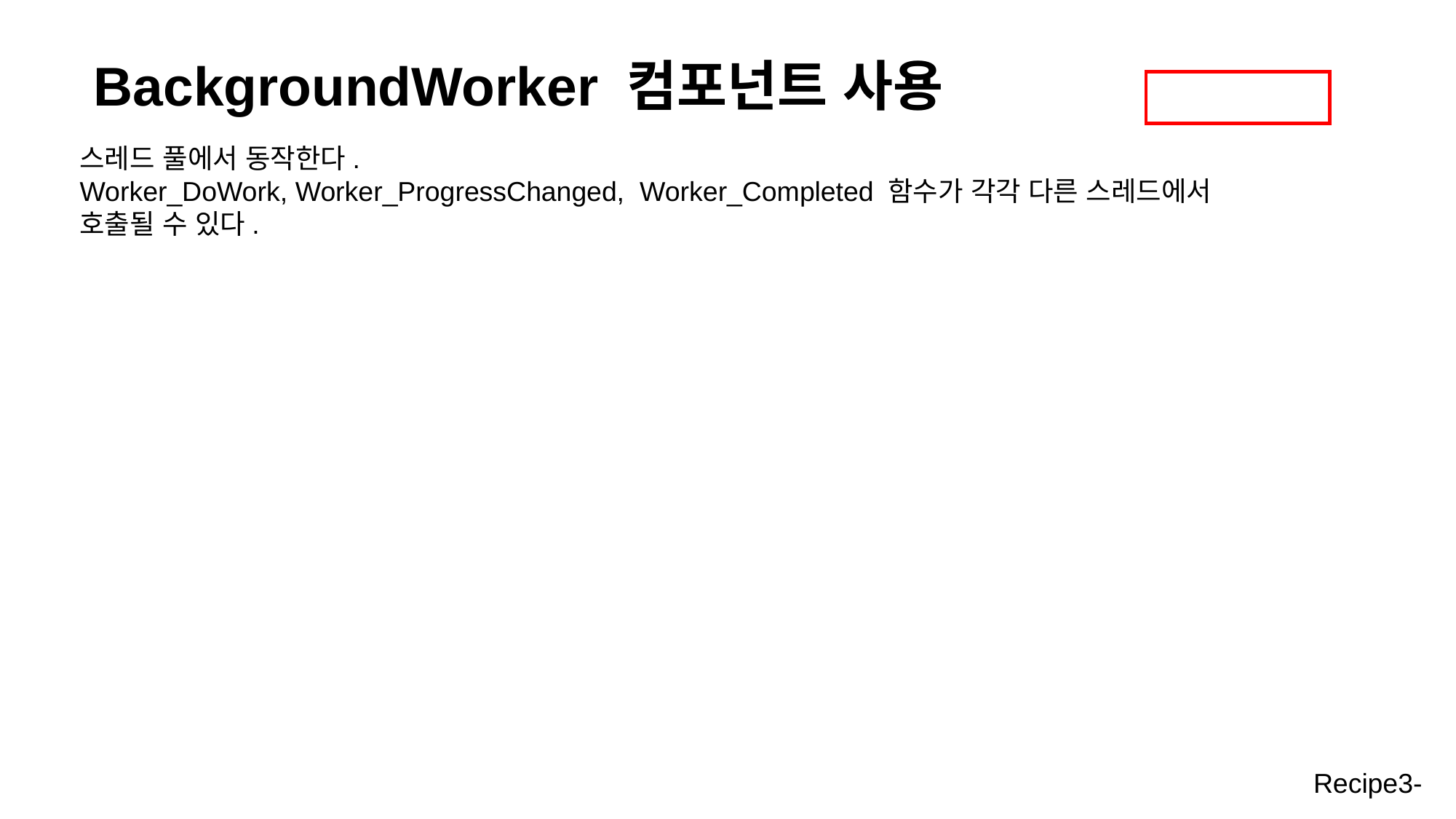

BackgroundWorker 컴포넌트 사용

스레드 풀에서 동작한다.
Worker_DoWork, Worker_ProgressChanged,  Worker_Completed 함수가 각각 다른 스레드에서 호출될 수 있다.
Recipe3-